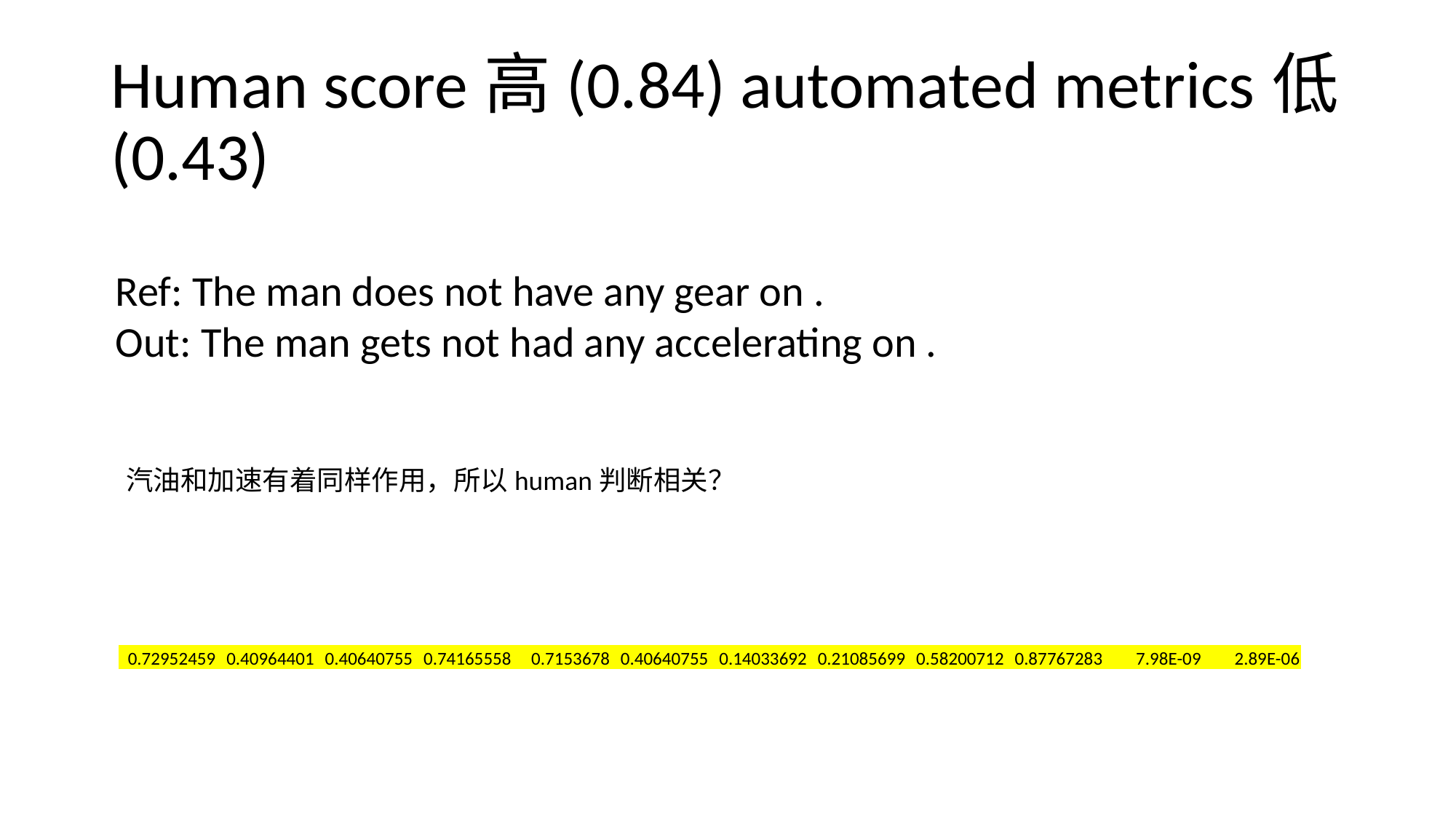

# Human score高(0.84) automated metrics低(0.43)
Ref: The man does not have any gear on .
Out: The man gets not had any accelerating on .
汽油和加速有着同样作用，所以human判断相关？
| 0.72952459 | 0.40964401 | 0.40640755 | 0.74165558 | 0.7153678 | 0.40640755 | 0.14033692 | 0.21085699 | 0.58200712 | 0.87767283 | 7.98E-09 | 2.89E-06 |
| --- | --- | --- | --- | --- | --- | --- | --- | --- | --- | --- | --- |